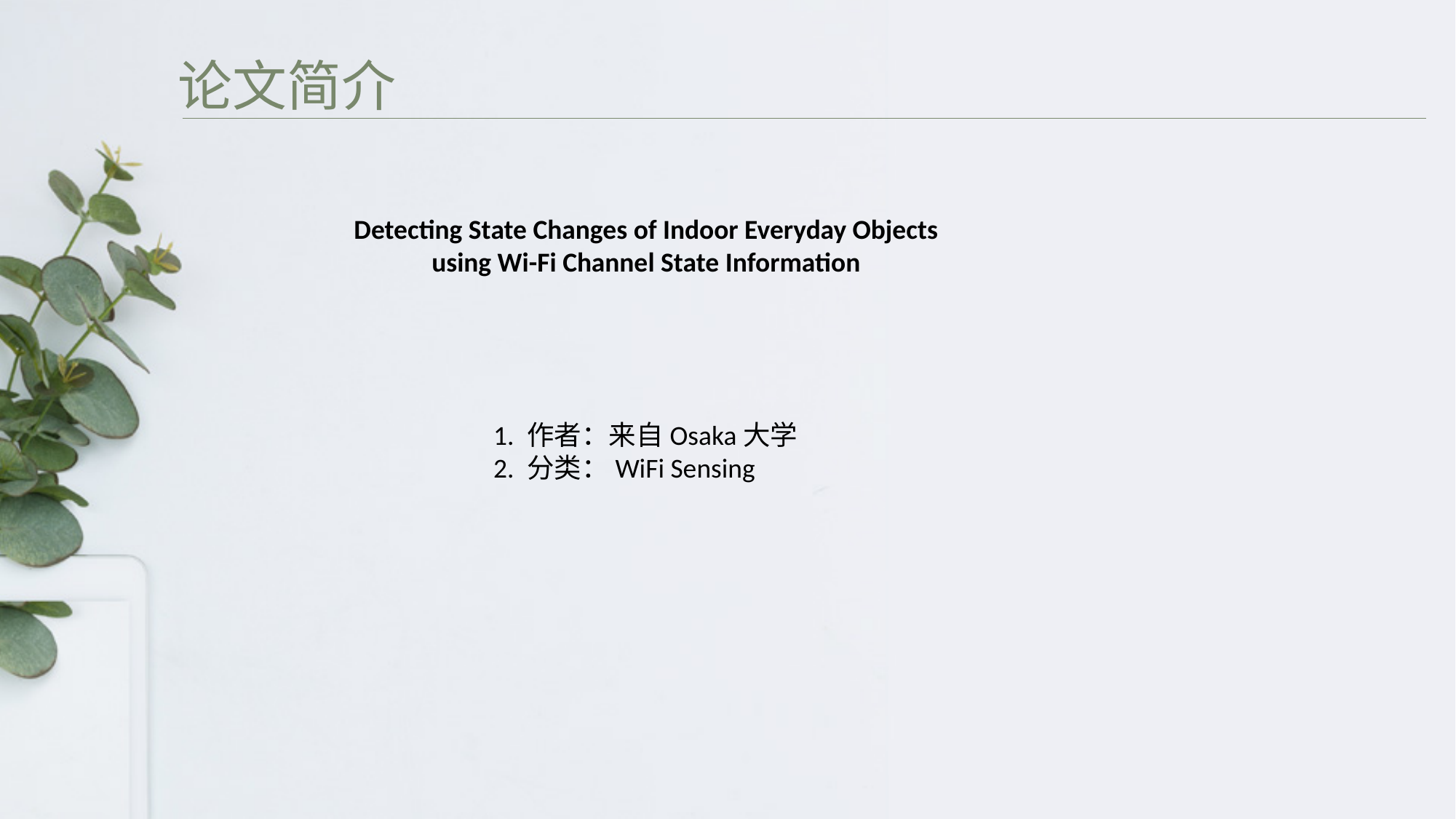

论文简介
Detecting State Changes of Indoor Everyday Objects using Wi-Fi Channel State Information

1. 作者：来自Osaka大学
2. 分类：WiFi Sensing